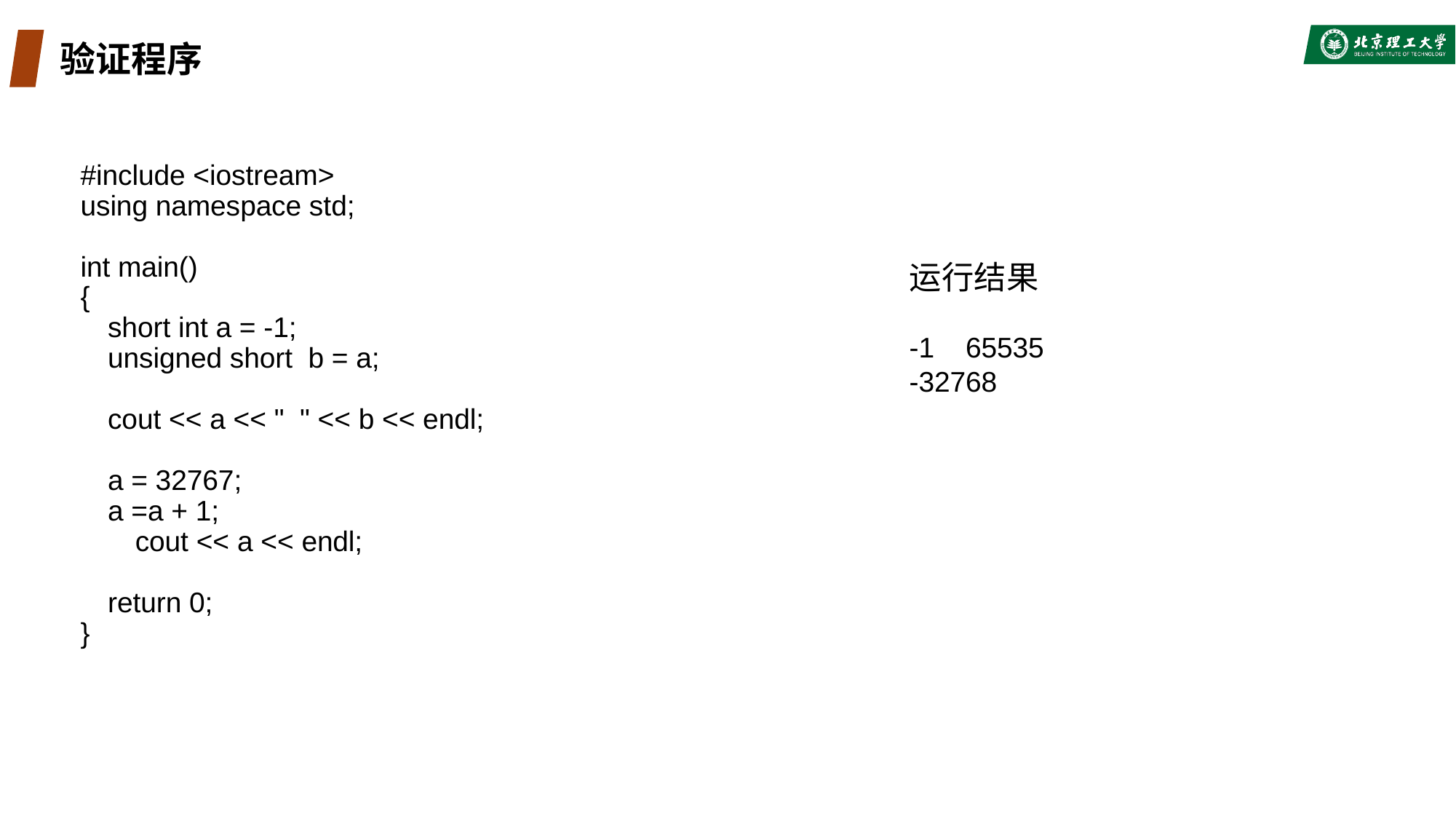

# 验证程序
#include <iostream>
using namespace std;

int main()
{
	short int a = -1;
	unsigned short  b = a;

	cout << a << "  " << b << endl;

	a = 32767;
	a =a + 1;
       cout << a << endl;

	return 0;
}
运行结果

-1    65535
-32768